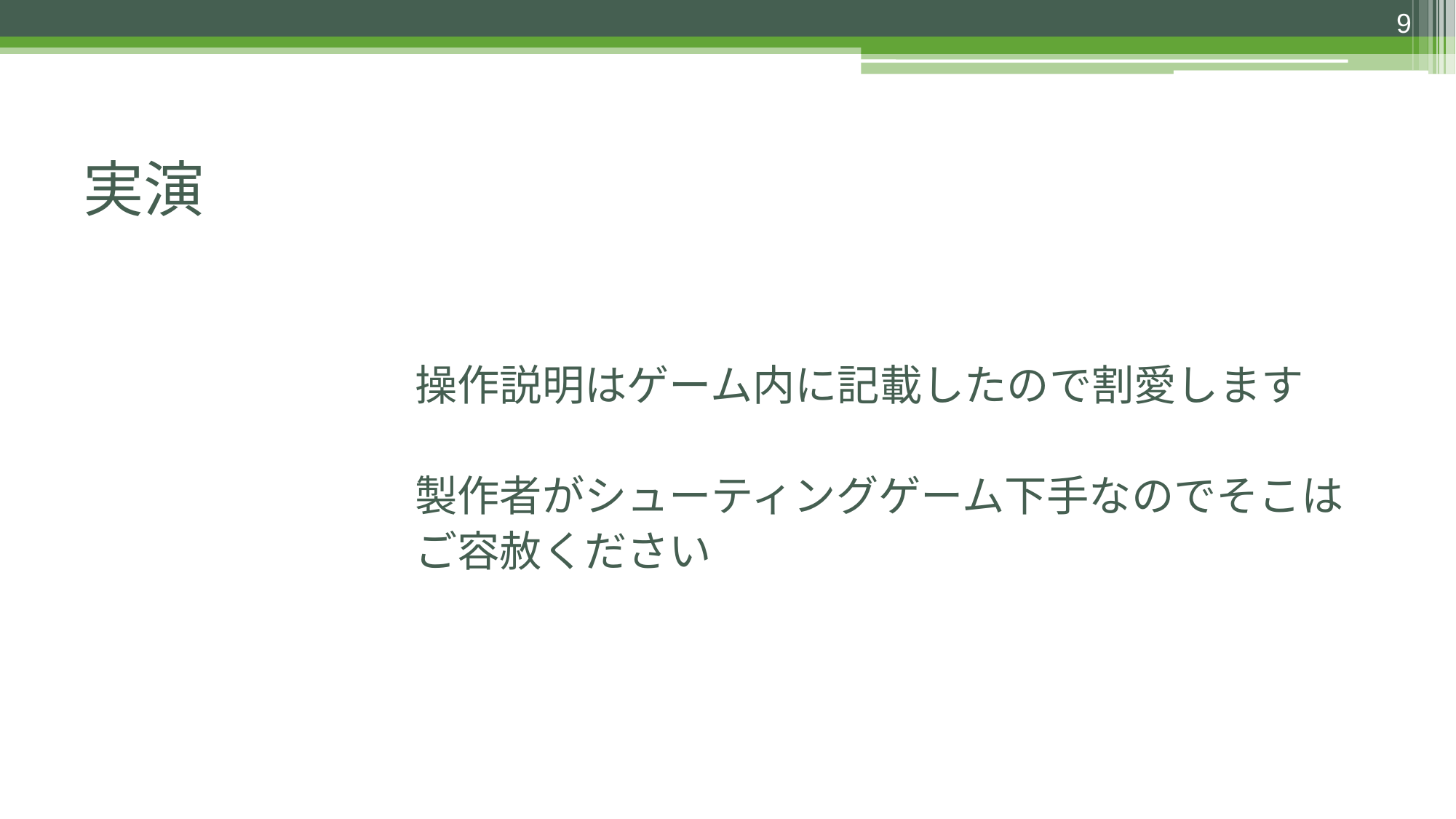

9
# 実演
　　　　　　　　操作説明はゲーム内に記載したので割愛します

　　　　　　　　製作者がシューティングゲーム下手なのでそこは
　　　　　　　　ご容赦ください